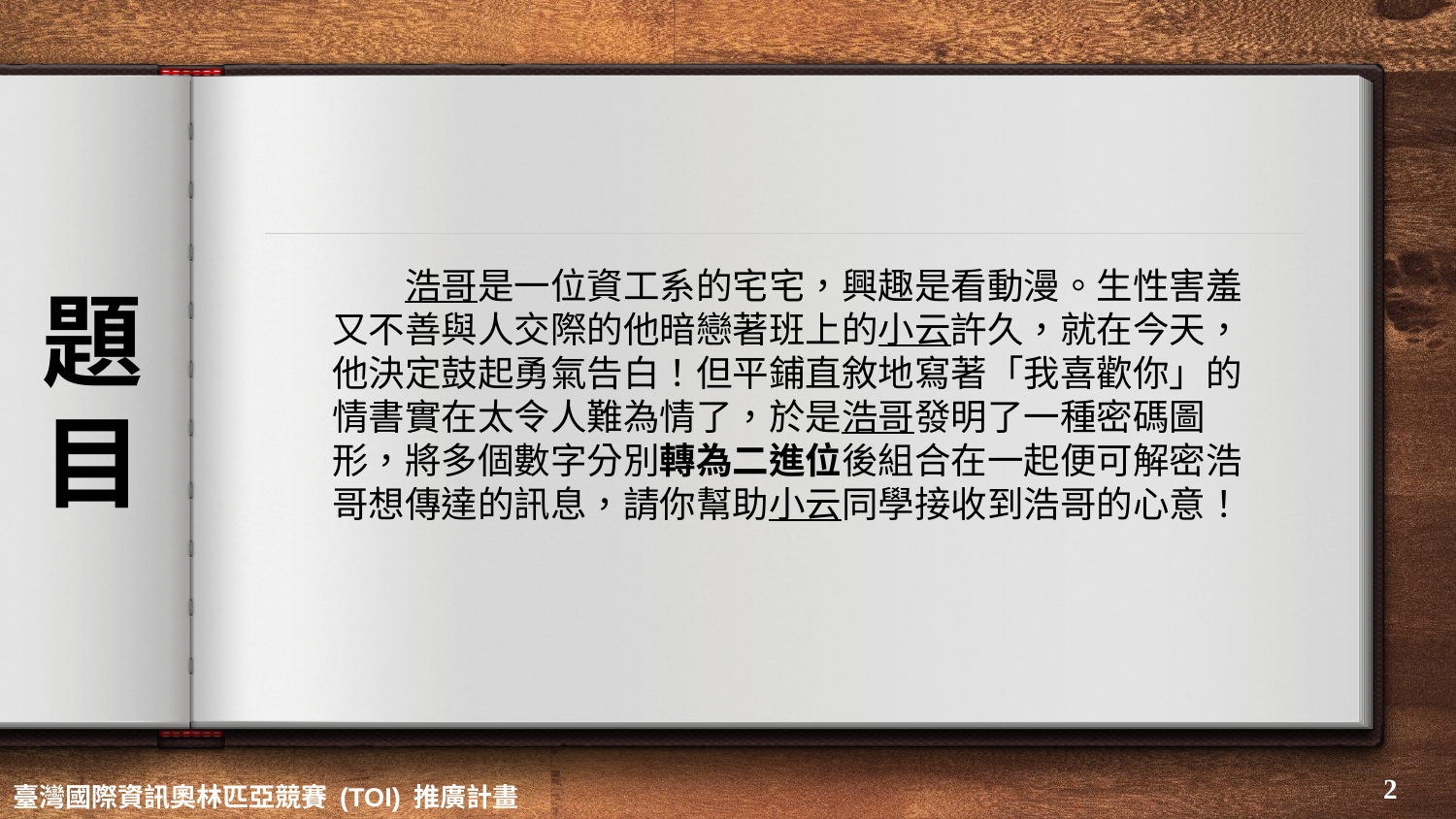

浩哥是一位資工系的宅宅，興趣是看動漫。生性害羞又不善與人交際的他暗戀著班上的小云許久，就在今天，他決定鼓起勇氣告白！但平鋪直敘地寫著「我喜歡你」的情書實在太令人難為情了，於是浩哥發明了一種密碼圖形，將多個數字分別轉為二進位後組合在一起便可解密浩哥想傳達的訊息，請你幫助小云同學接收到浩哥的心意！
# 題 目
2